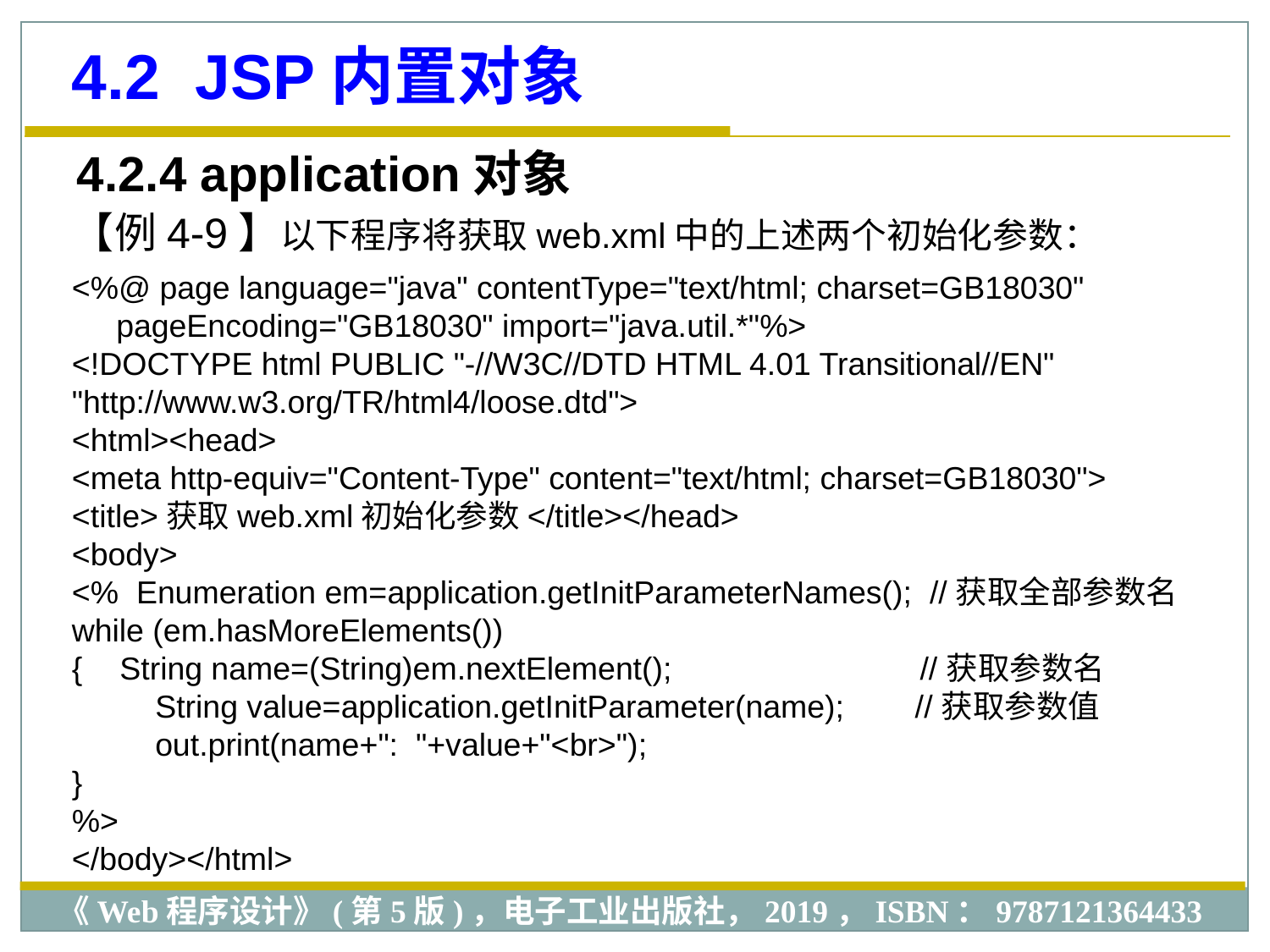

4.2  JSP内置对象
4.2.4 application对象
【例4-9】以下程序将获取web.xml中的上述两个初始化参数：
<%@ page language="java" contentType="text/html; charset=GB18030"
     pageEncoding="GB18030" import="java.util.*"%>
<!DOCTYPE html PUBLIC "-//W3C//DTD HTML 4.01 Transitional//EN"
"http://www.w3.org/TR/html4/loose.dtd">
<html><head>
<meta http-equiv="Content-Type" content="text/html; charset=GB18030">
<title>获取web.xml初始化参数</title></head>
<body>
<%  Enumeration em=application.getInitParameterNames();  //获取全部参数名
while (em.hasMoreElements())
{ 	String name=(String)em.nextElement();                            //获取参数名
	    String value=application.getInitParameter(name);        //获取参数值
	    out.print(name+":  "+value+"<br>");
}
%>
</body></html>